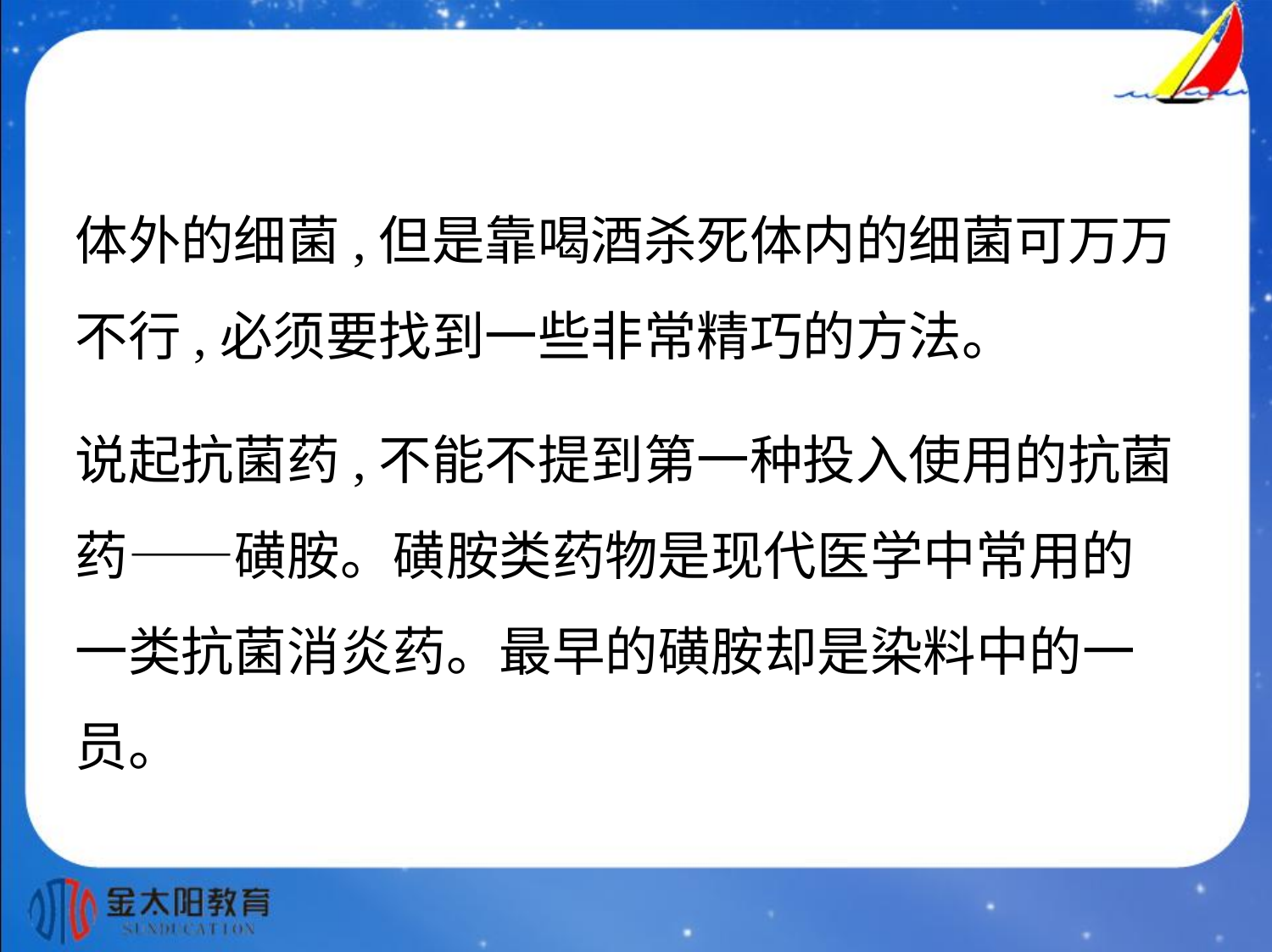

体外的细菌,但是靠喝酒杀死体内的细菌可万万
不行,必须要找到一些非常精巧的方法。
说起抗菌药,不能不提到第一种投入使用的抗菌
药——磺胺。磺胺类药物是现代医学中常用的
一类抗菌消炎药。最早的磺胺却是染料中的一
员。